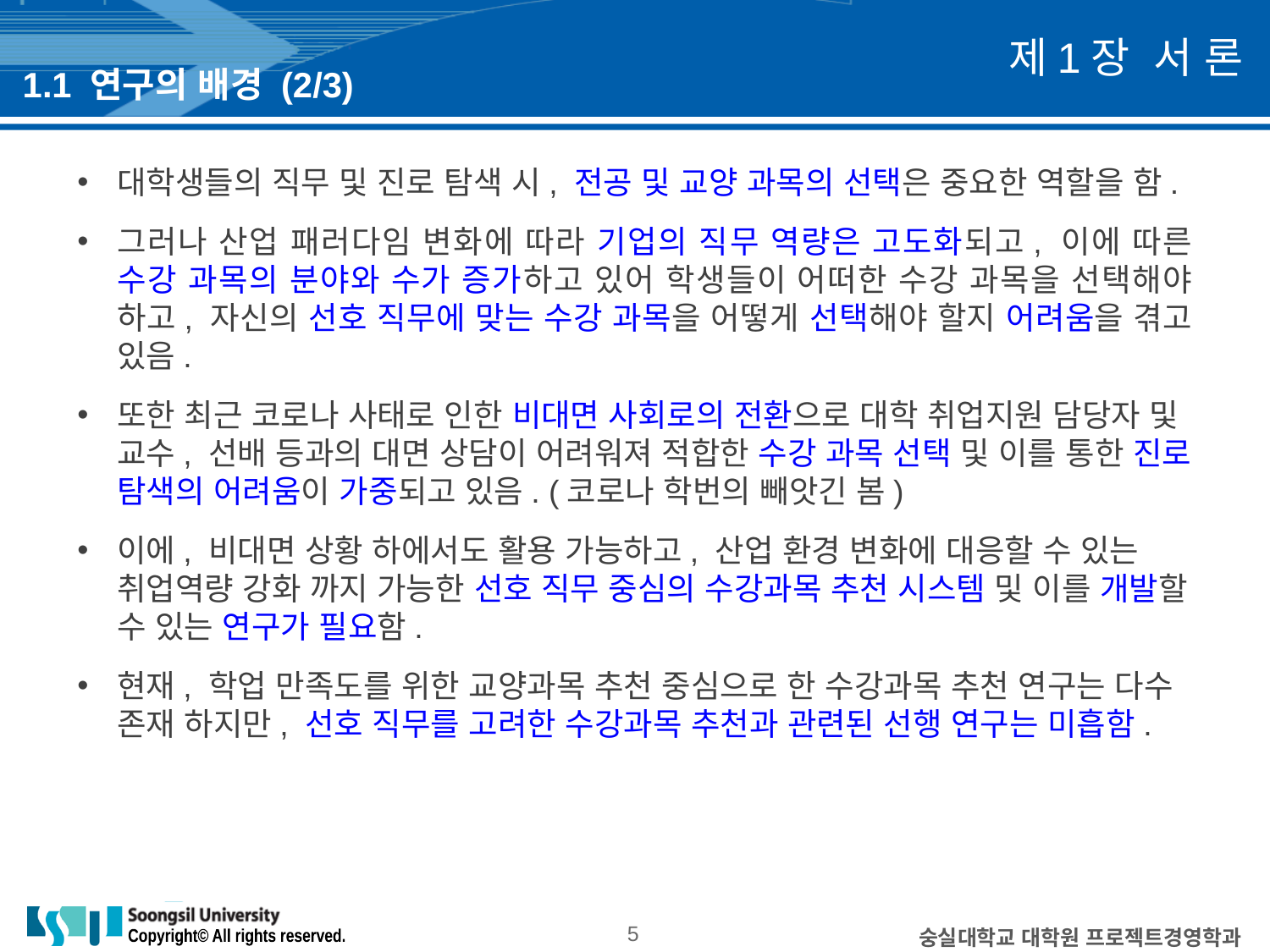

제1장  서 론
1.1 연구의 배경 (2/3)
대학생들의 직무 및 진로 탐색 시, 전공 및 교양 과목의 선택은 중요한 역할을 함.

그러나 산업 패러다임 변화에 따라 기업의 직무 역량은 고도화되고, 이에 따른 수강 과목의 분야와 수가 증가하고 있어 학생들이 어떠한 수강 과목을 선택해야 하고, 자신의 선호 직무에 맞는 수강 과목을 어떻게 선택해야 할지 어려움을 겪고 있음.

또한 최근 코로나 사태로 인한 비대면 사회로의 전환으로 대학 취업지원 담당자 및 교수, 선배 등과의 대면 상담이 어려워져 적합한 수강 과목 선택 및 이를 통한 진로 탐색의 어려움이 가중되고 있음. (코로나 학번의 빼앗긴 봄)

이에, 비대면 상황 하에서도 활용 가능하고, 산업 환경 변화에 대응할 수 있는 취업역량 강화 까지 가능한 선호 직무 중심의 수강과목 추천 시스템 및 이를 개발할 수 있는 연구가 필요함.

현재, 학업 만족도를 위한 교양과목 추천 중심으로 한 수강과목 추천 연구는 다수 존재 하지만, 선호 직무를 고려한 수강과목 추천과 관련된 선행 연구는 미흡함.